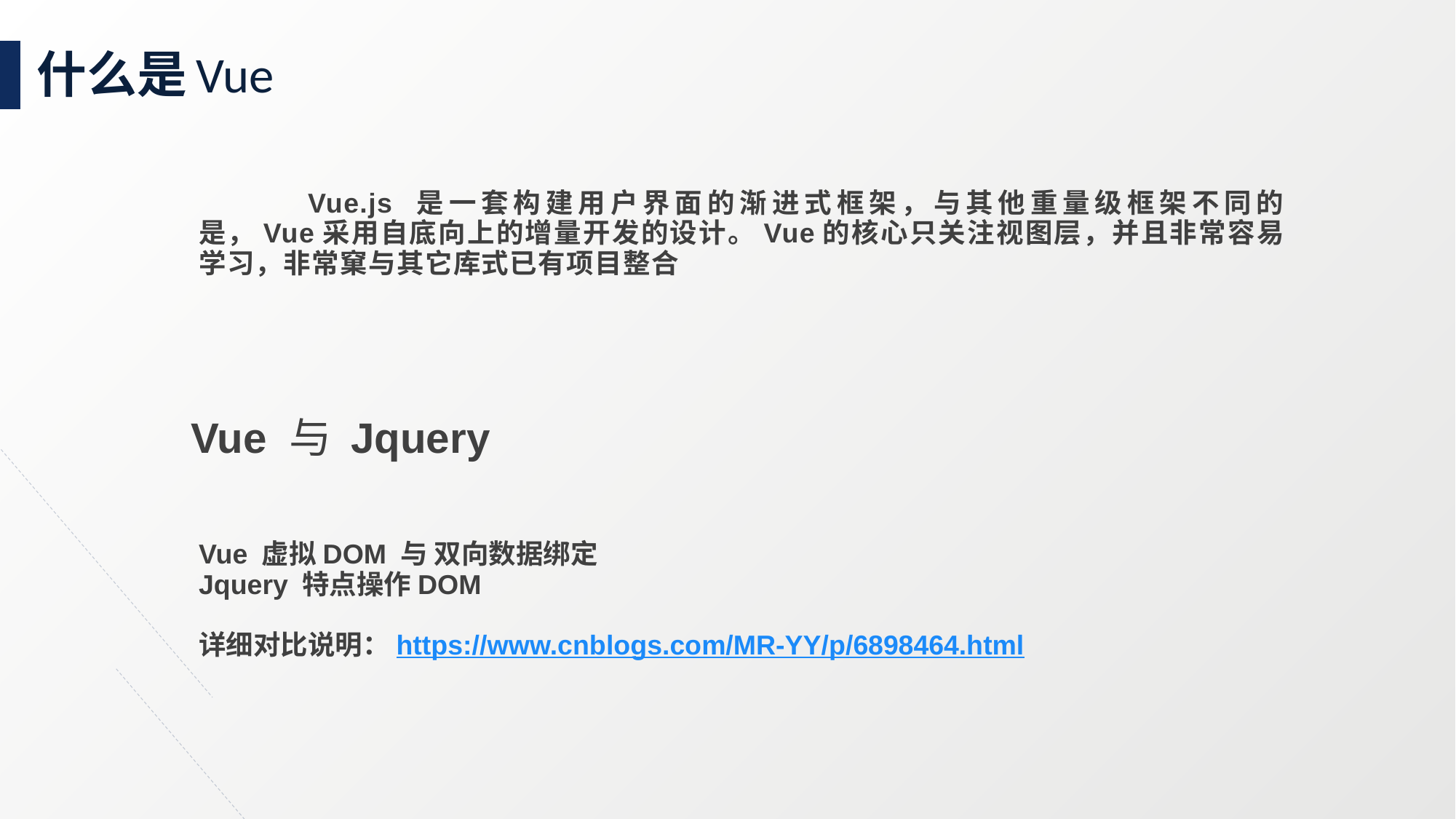

# 什么是Vue
	Vue.js 是一套构建用户界面的渐进式框架，与其他重量级框架不同的是，Vue采用自底向上的增量开发的设计。Vue的核心只关注视图层，并且非常容易学习，非常窠与其它库式已有项目整合
Vue 与 Jquery
Vue 虚拟DOM 与 双向数据绑定
Jquery 特点操作DOM

详细对比说明：https://www.cnblogs.com/MR-YY/p/6898464.html